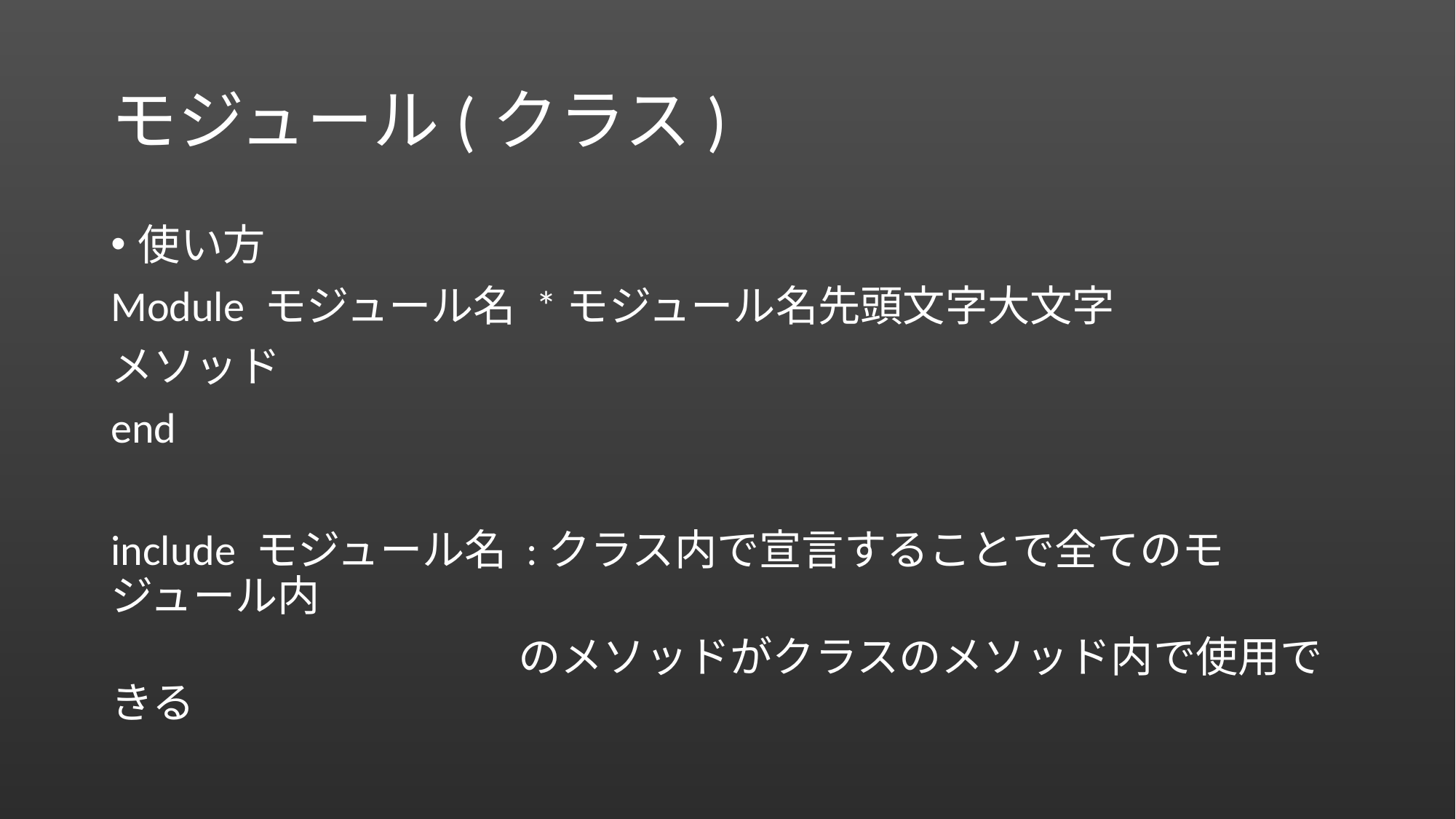

# モジュール(クラス)
使い方
Module モジュール名 *モジュール名先頭文字大文字
メソッド
end

include モジュール名 :クラス内で宣言することで全てのモジュール内
                                          のメソッドがクラスのメソッド内で使用できる